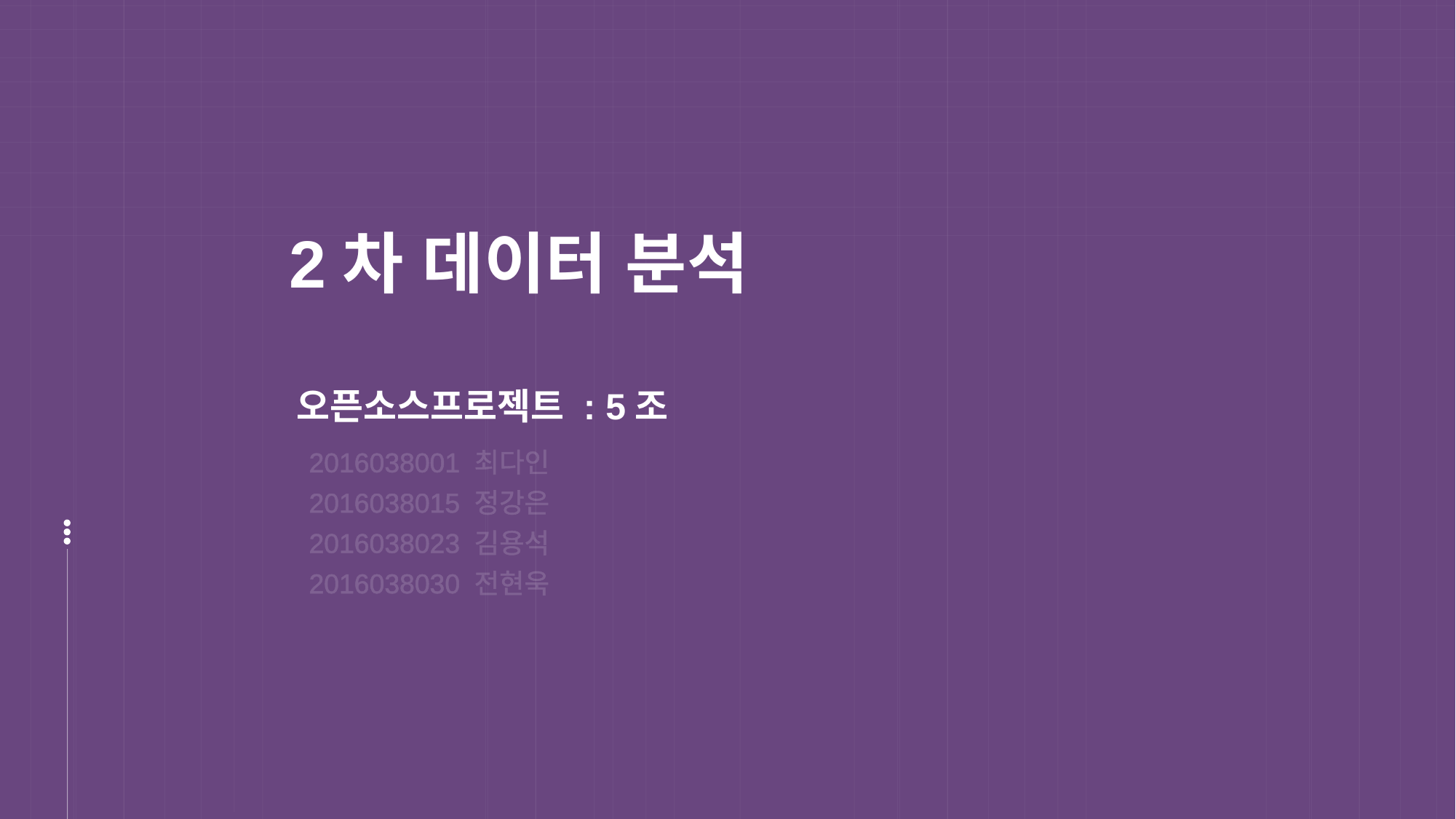

2차 데이터 분석
오픈소스프로젝트 : 5조
2016038001 최다인
2016038015 정강은
2016038023 김용석
2016038030 전현욱